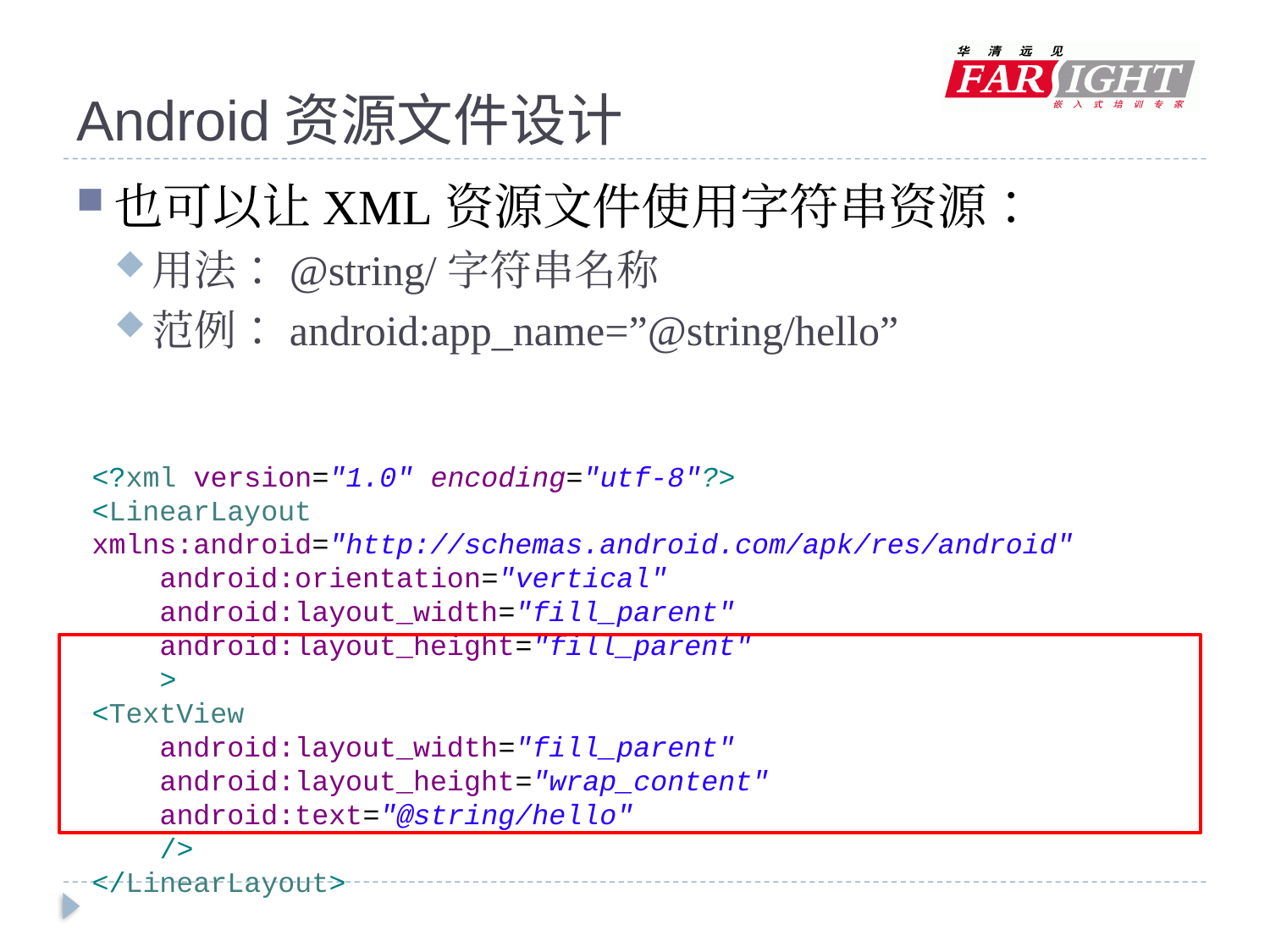

# Android资源文件设计
也可以让XML资源文件使用字符串资源：
用法：@string/字符串名称
范例：android:app_name=”@string/hello”

<?xml version="1.0" encoding="utf-8"?>
<LinearLayout xmlns:android="http://schemas.android.com/apk/res/android"
    android:orientation="vertical"
    android:layout_width="fill_parent"
    android:layout_height="fill_parent"
    >
<TextView
    android:layout_width="fill_parent"
    android:layout_height="wrap_content"
    android:text="@string/hello"
    />
</LinearLayout>